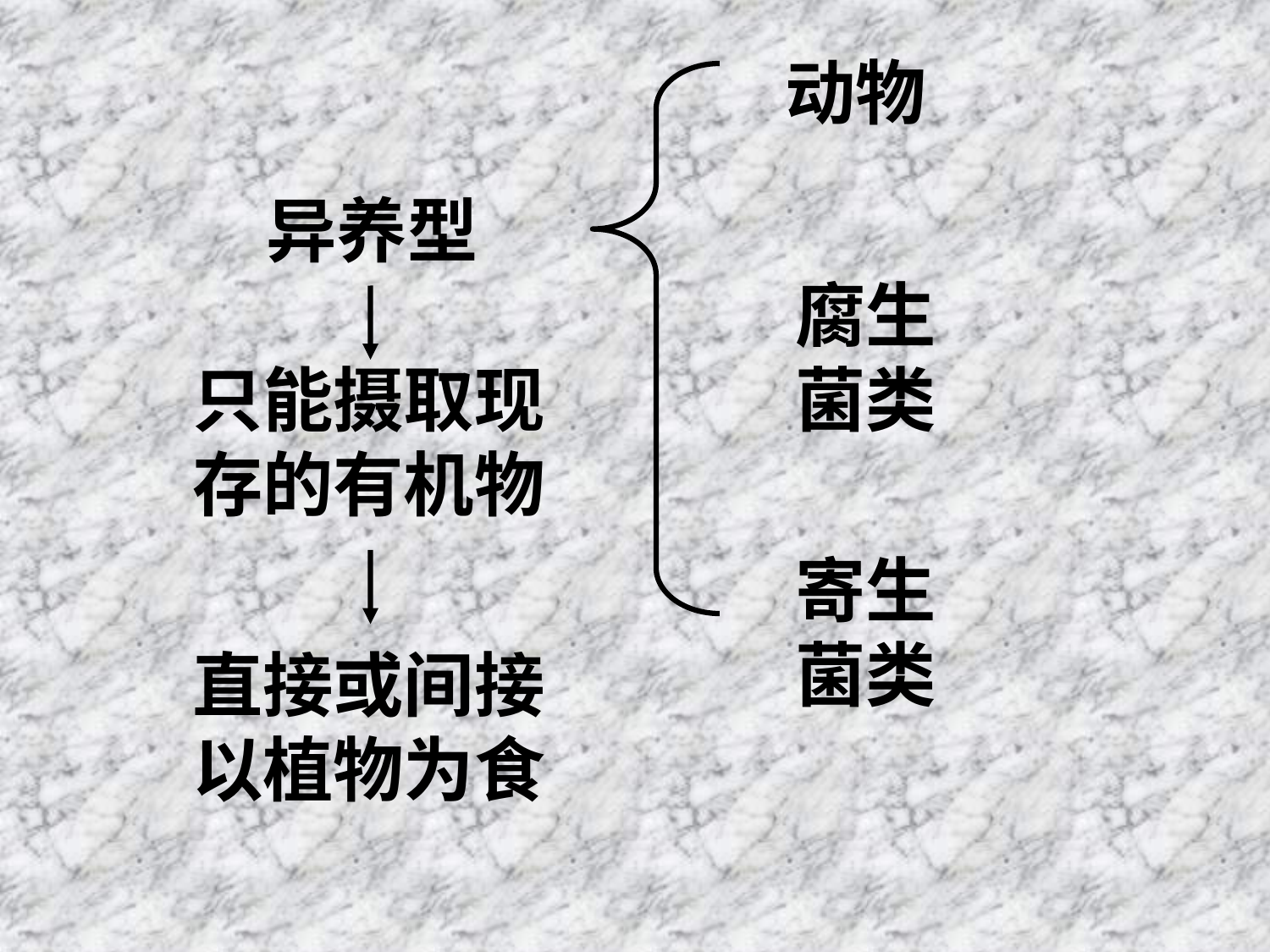

动物

异养型
腐生菌类

只能摄取现存的有机物
寄生菌类

直接或间接以植物为食